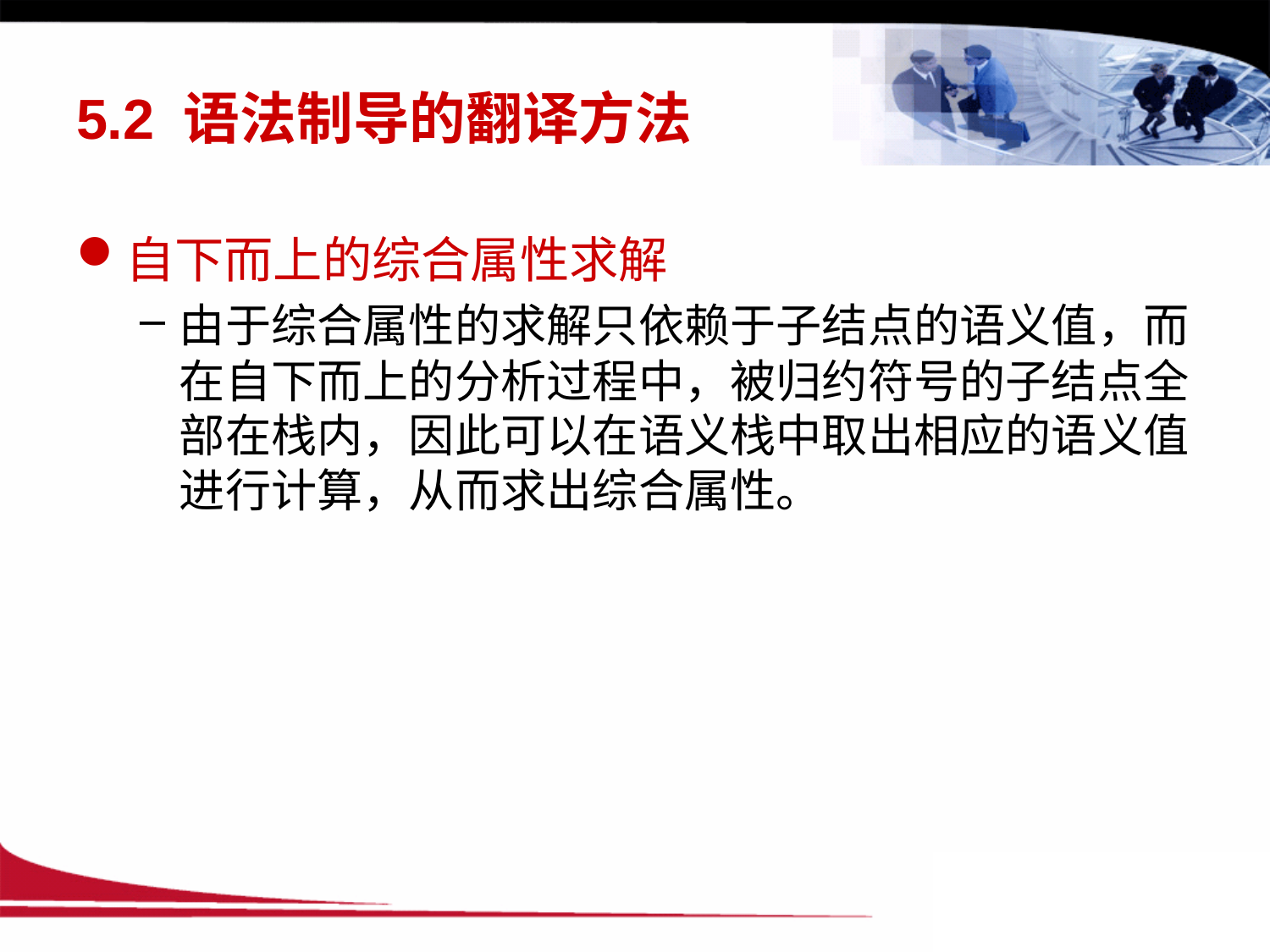

# 5.2 语法制导的翻译方法
自下而上的综合属性求解
由于综合属性的求解只依赖于子结点的语义值，而在自下而上的分析过程中，被归约符号的子结点全部在栈内，因此可以在语义栈中取出相应的语义值进行计算，从而求出综合属性。